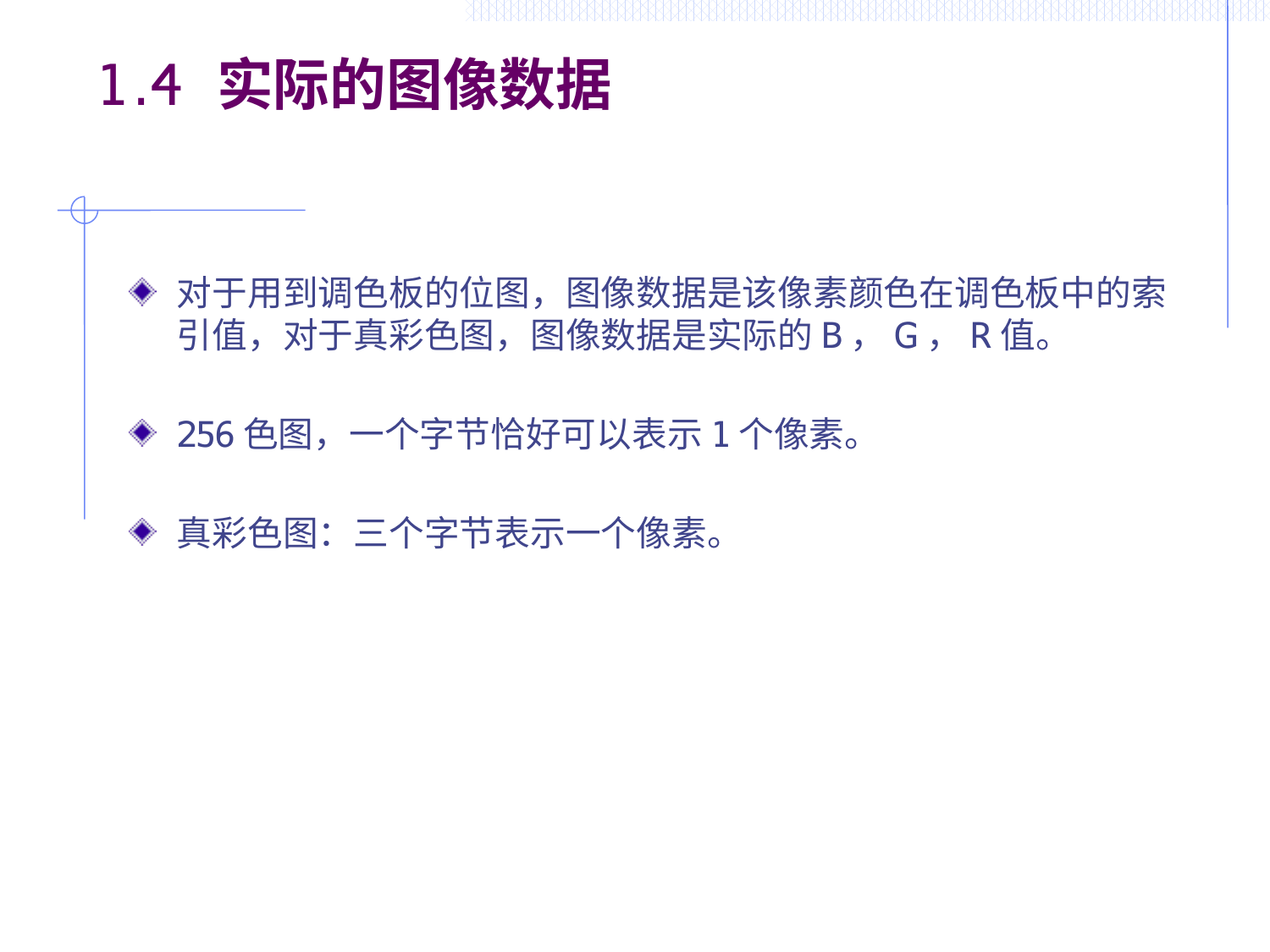

# 1.4 实际的图像数据
对于用到调色板的位图，图像数据是该像素颜色在调色板中的索引值，对于真彩色图，图像数据是实际的B，G，R值。

256色图，一个字节恰好可以表示1个像素。

真彩色图：三个字节表示一个像素。